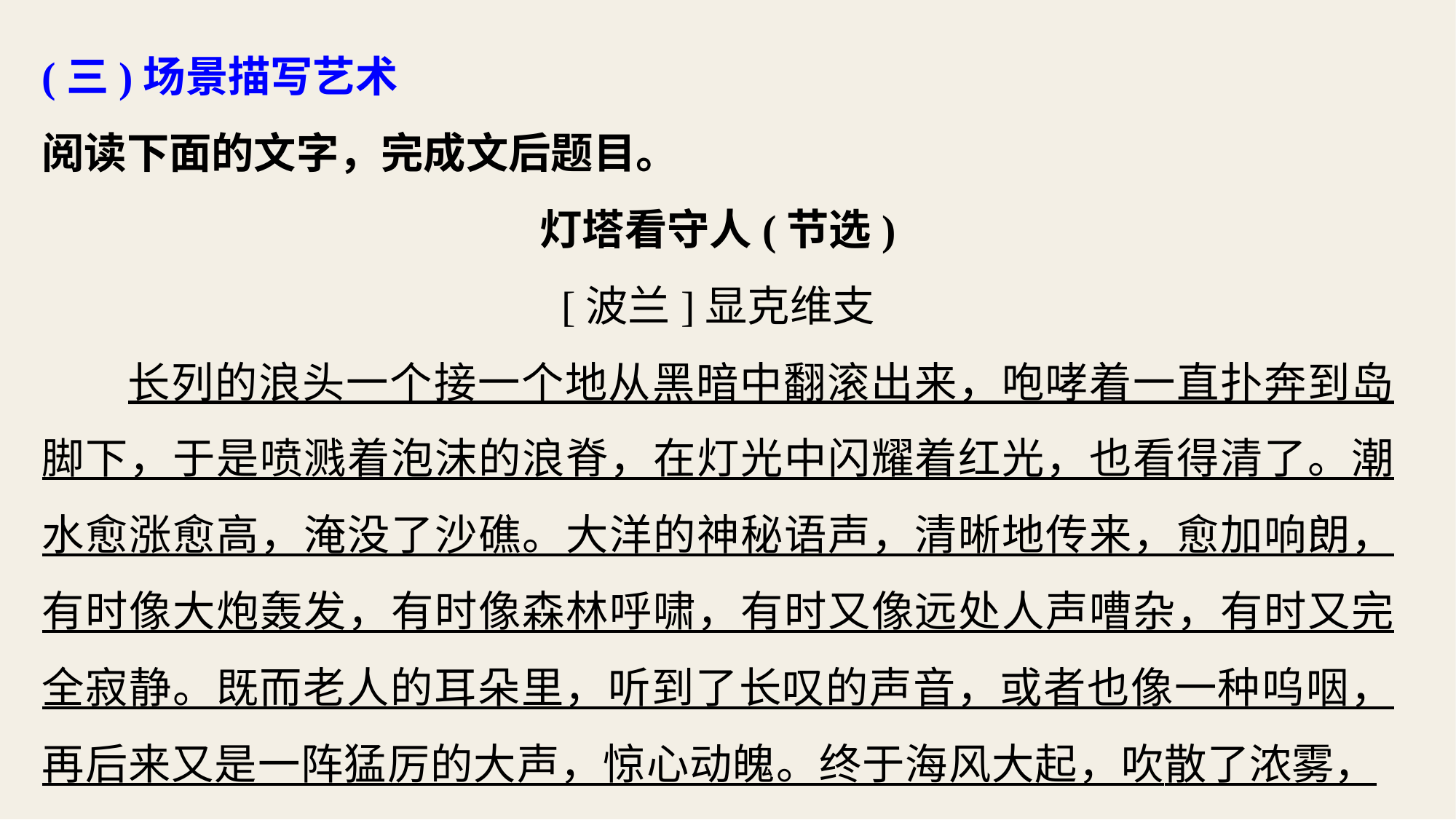

(三)场景描写艺术
阅读下面的文字，完成文后题目。
灯塔看守人(节选)
[波兰]显克维支
长列的浪头一个接一个地从黑暗中翻滚出来，咆哮着一直扑奔到岛脚下，于是喷溅着泡沫的浪脊，在灯光中闪耀着红光，也看得清了。潮水愈涨愈高，淹没了沙礁。大洋的神秘语声，清晰地传来，愈加响朗，有时像大炮轰发，有时像森林呼啸，有时又像远处人声嘈杂，有时又完全寂静。既而老人的耳朵里，听到了长叹的声音，或者也像一种呜咽，再后来又是一阵猛厉的大声，惊心动魄。终于海风大起，吹散了浓雾，